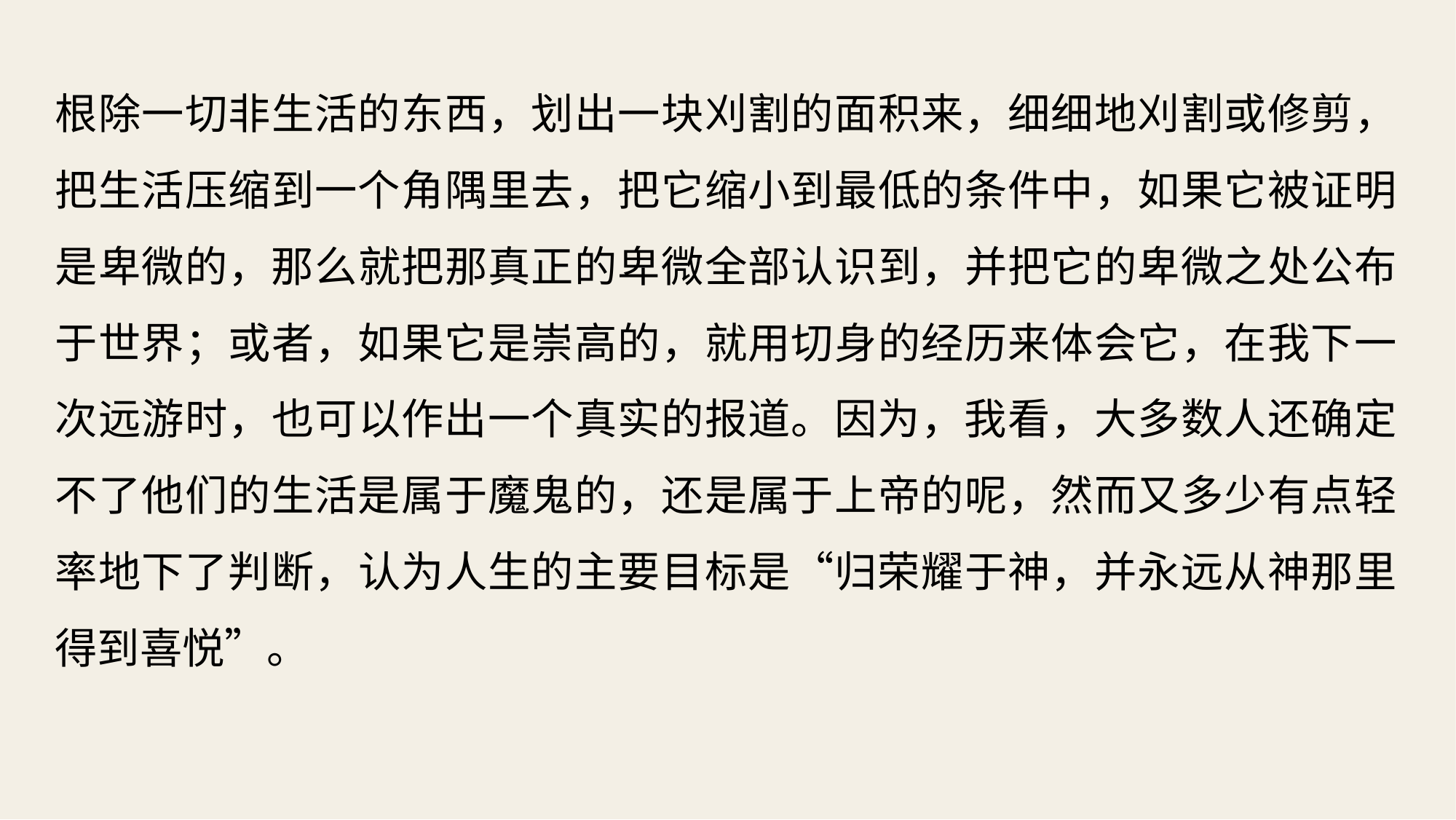

根除一切非生活的东西，划出一块刈割的面积来，细细地刈割或修剪，把生活压缩到一个角隅里去，把它缩小到最低的条件中，如果它被证明是卑微的，那么就把那真正的卑微全部认识到，并把它的卑微之处公布于世界；或者，如果它是崇高的，就用切身的经历来体会它，在我下一次远游时，也可以作出一个真实的报道。因为，我看，大多数人还确定不了他们的生活是属于魔鬼的，还是属于上帝的呢，然而又多少有点轻率地下了判断，认为人生的主要目标是“归荣耀于神，并永远从神那里得到喜悦”。